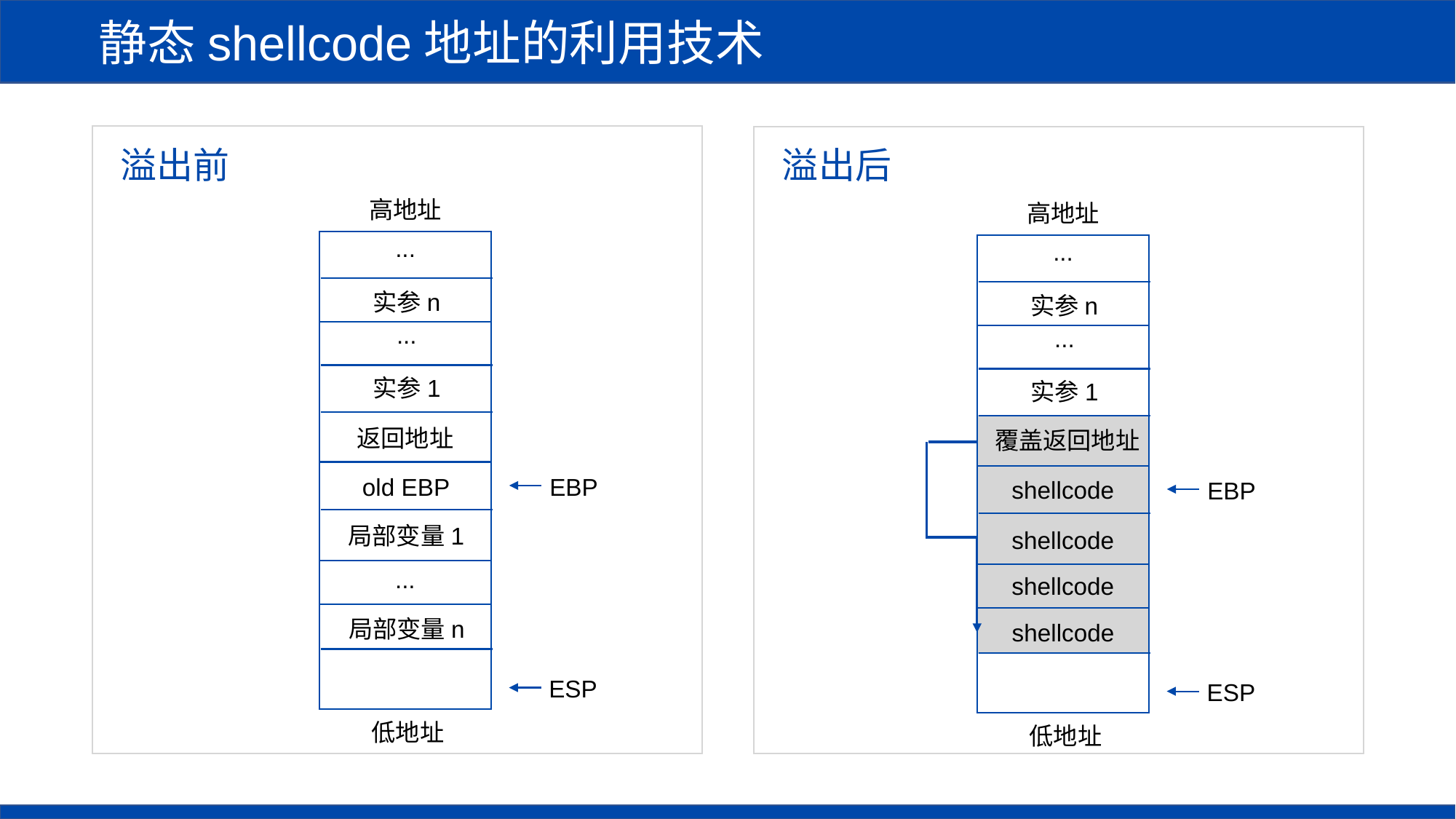

静态shellcode地址的利用技术

溢出前

溢出后
高地址
高地址
...
...

实参n
实参n
...
...
实参1
实参1

返回地址
覆盖返回地址
old EBP
EBP
shellcode
EBP
局部变量1
shellcode
...
shellcode
局部变量n
shellcode
ESP
ESP
低地址
低地址